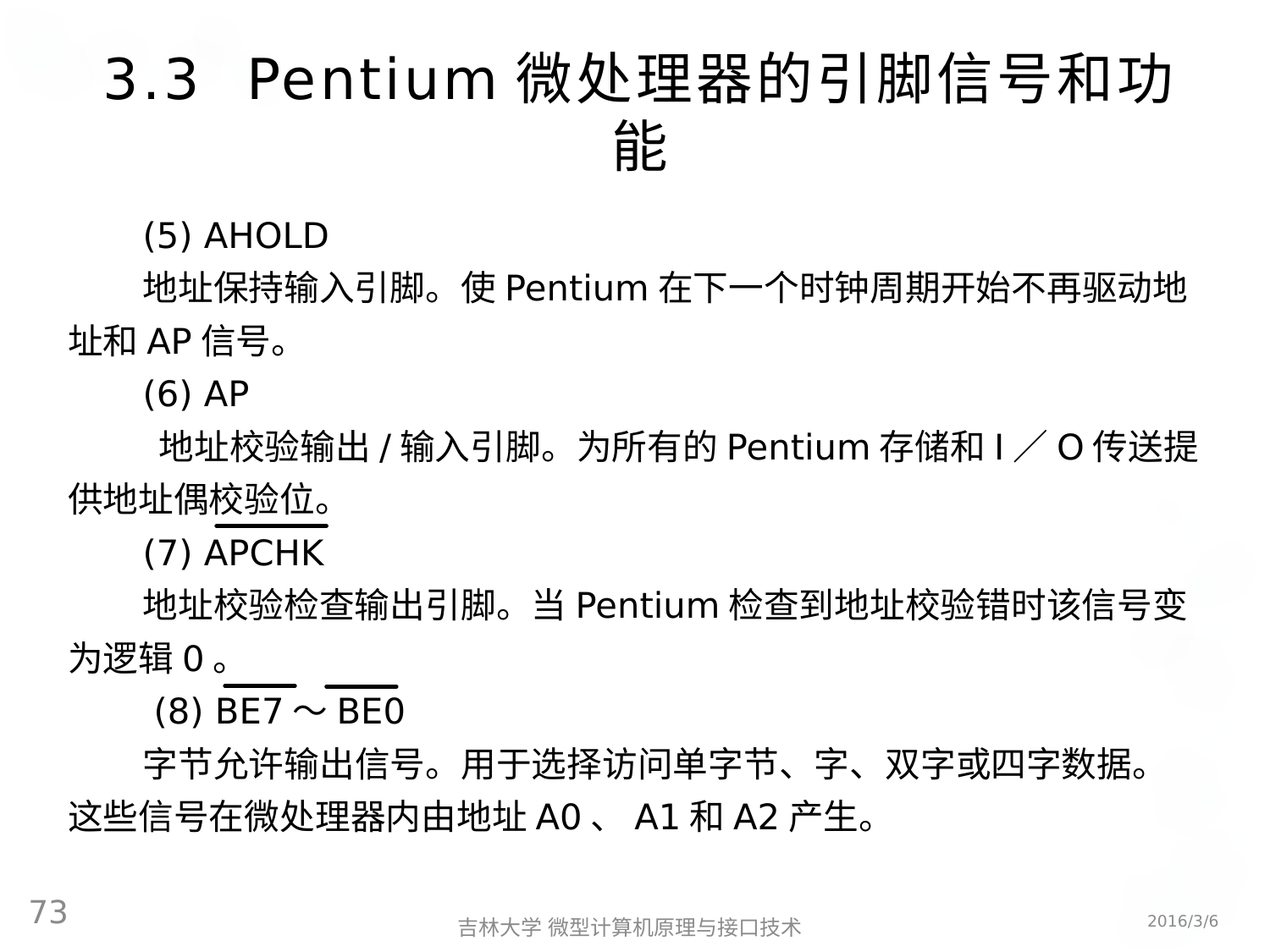

# 3.3  Pentium微处理器的引脚信号和功能
(5) AHOLD
地址保持输入引脚。使Pentium在下一个时钟周期开始不再驱动地址和AP信号。
(6) AP
 地址校验输出/输入引脚。为所有的Pentium存储和I／O传送提供地址偶校验位。
(7) APCHK
地址校验检查输出引脚。当Pentium检查到地址校验错时该信号变为逻辑0。
 (8) BE7～BE0
字节允许输出信号。用于选择访问单字节、字、双字或四字数据。这些信号在微处理器内由地址A0、A1和A2产生。
73
2016/3/6
吉林大学 微型计算机原理与接口技术